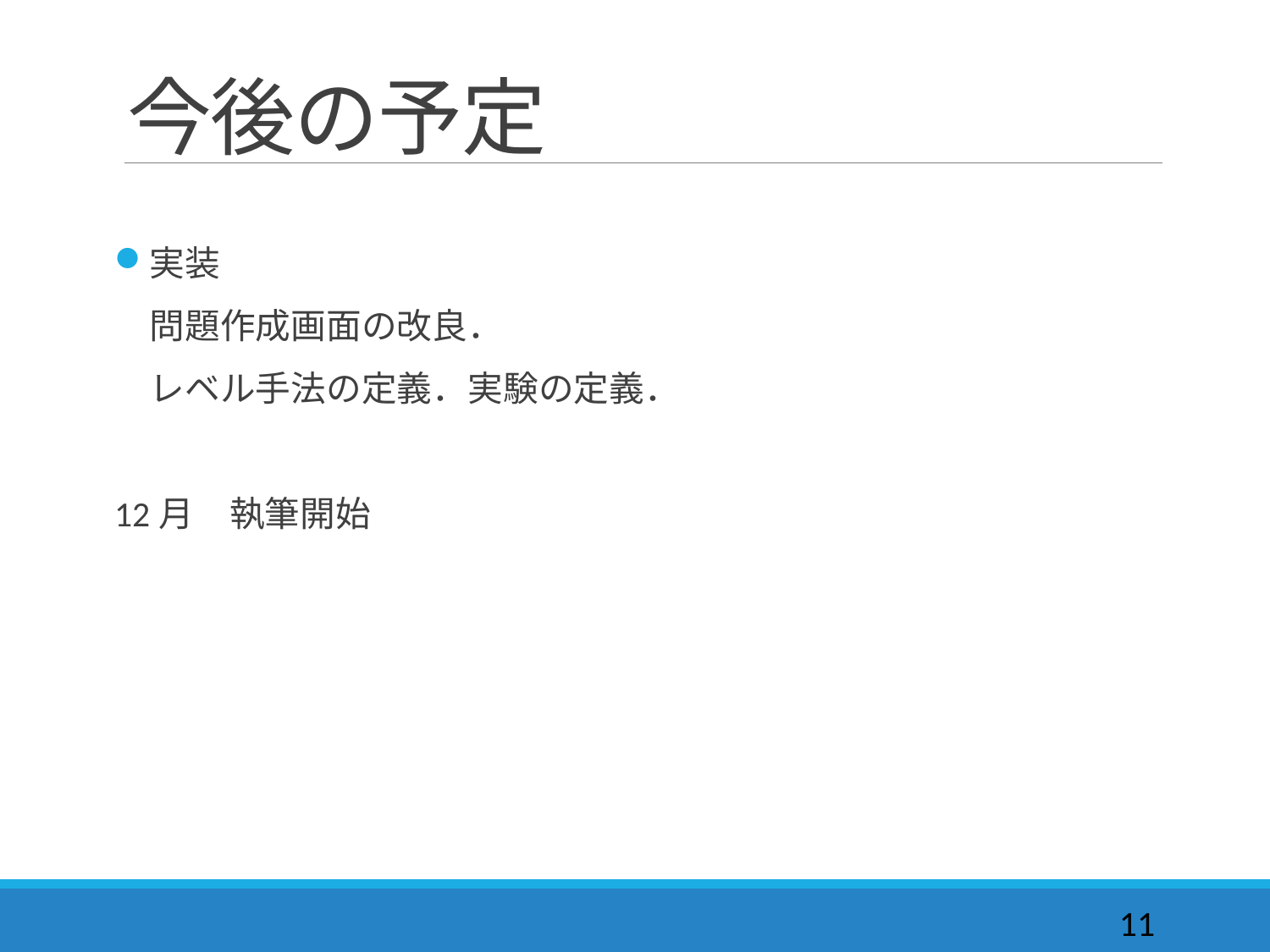

# 今後の予定

実装
　問題作成画面の改良．
　レベル手法の定義．実験の定義．

12月　執筆開始

11